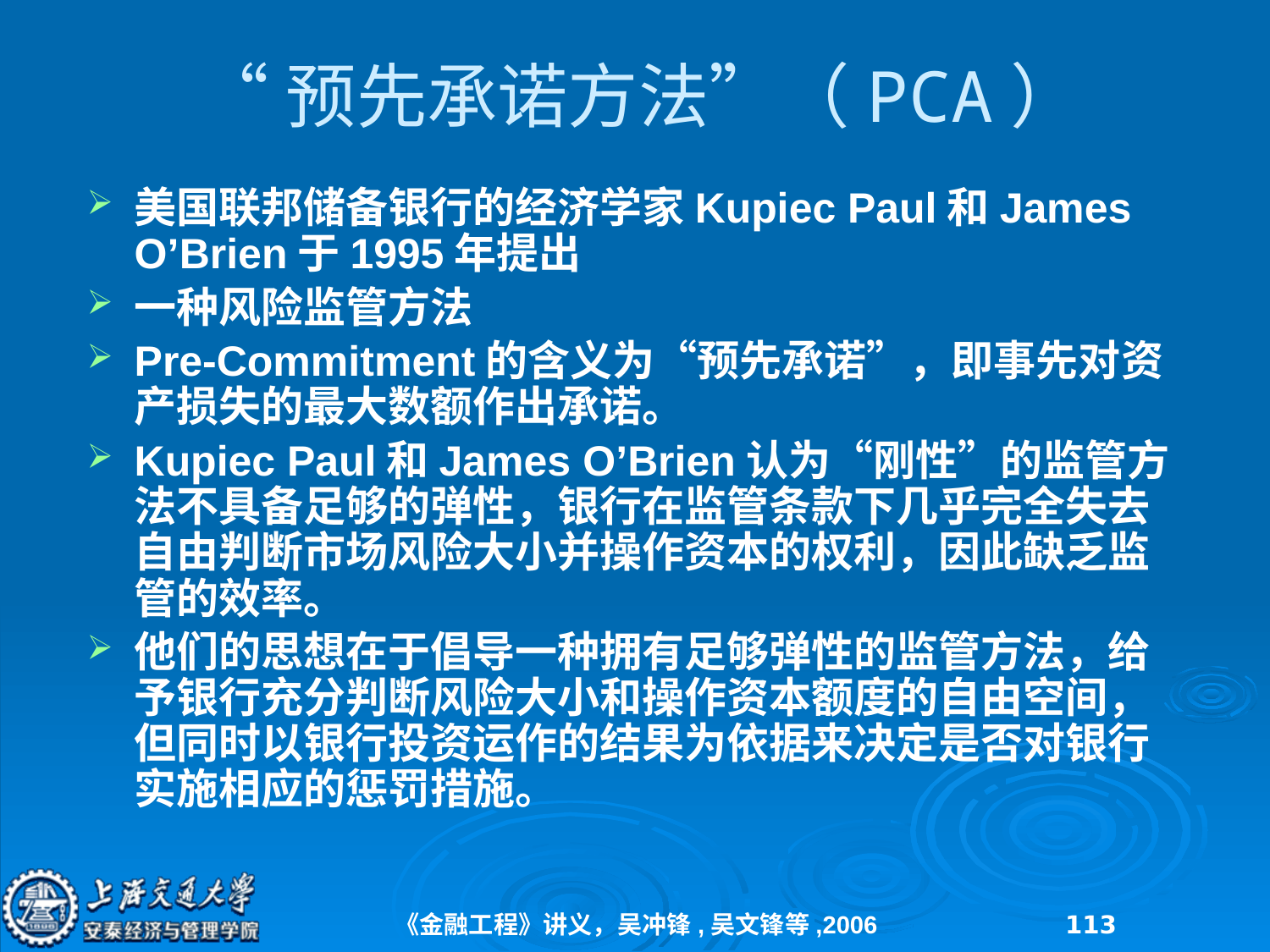

# “预先承诺方法”（PCA）
美国联邦储备银行的经济学家Kupiec Paul和James O’Brien于1995年提出
一种风险监管方法
Pre-Commitment的含义为“预先承诺”，即事先对资产损失的最大数额作出承诺。
Kupiec Paul和James O’Brien认为“刚性”的监管方法不具备足够的弹性，银行在监管条款下几乎完全失去自由判断市场风险大小并操作资本的权利，因此缺乏监管的效率。
他们的思想在于倡导一种拥有足够弹性的监管方法，给予银行充分判断风险大小和操作资本额度的自由空间，但同时以银行投资运作的结果为依据来决定是否对银行实施相应的惩罚措施。